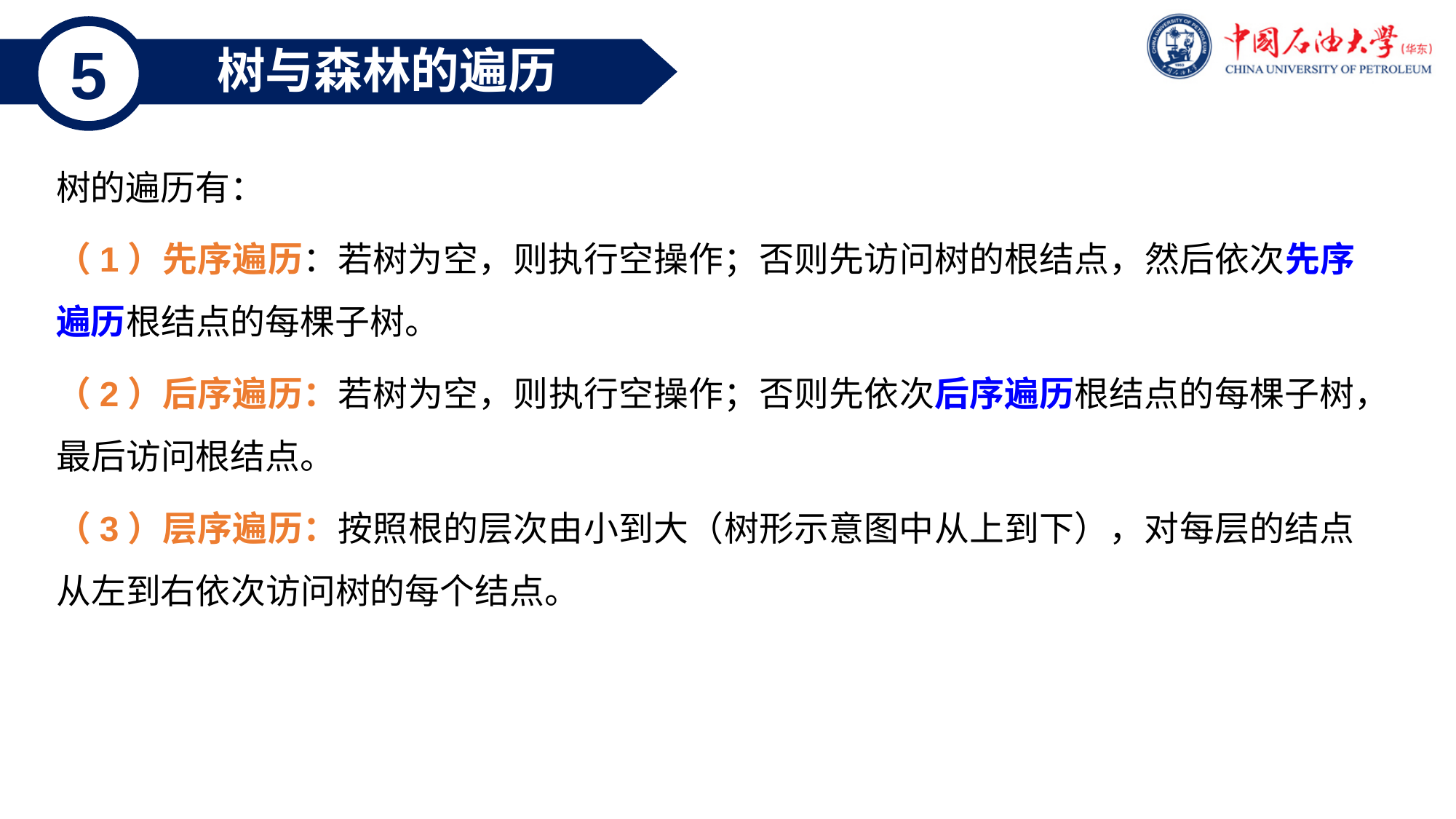

5
树与森林的遍历
树的遍历有：
（1）先序遍历：若树为空，则执行空操作；否则先访问树的根结点，然后依次先序遍历根结点的每棵子树。
（2）后序遍历：若树为空，则执行空操作；否则先依次后序遍历根结点的每棵子树，最后访问根结点。
（3）层序遍历：按照根的层次由小到大（树形示意图中从上到下），对每层的结点从左到右依次访问树的每个结点。